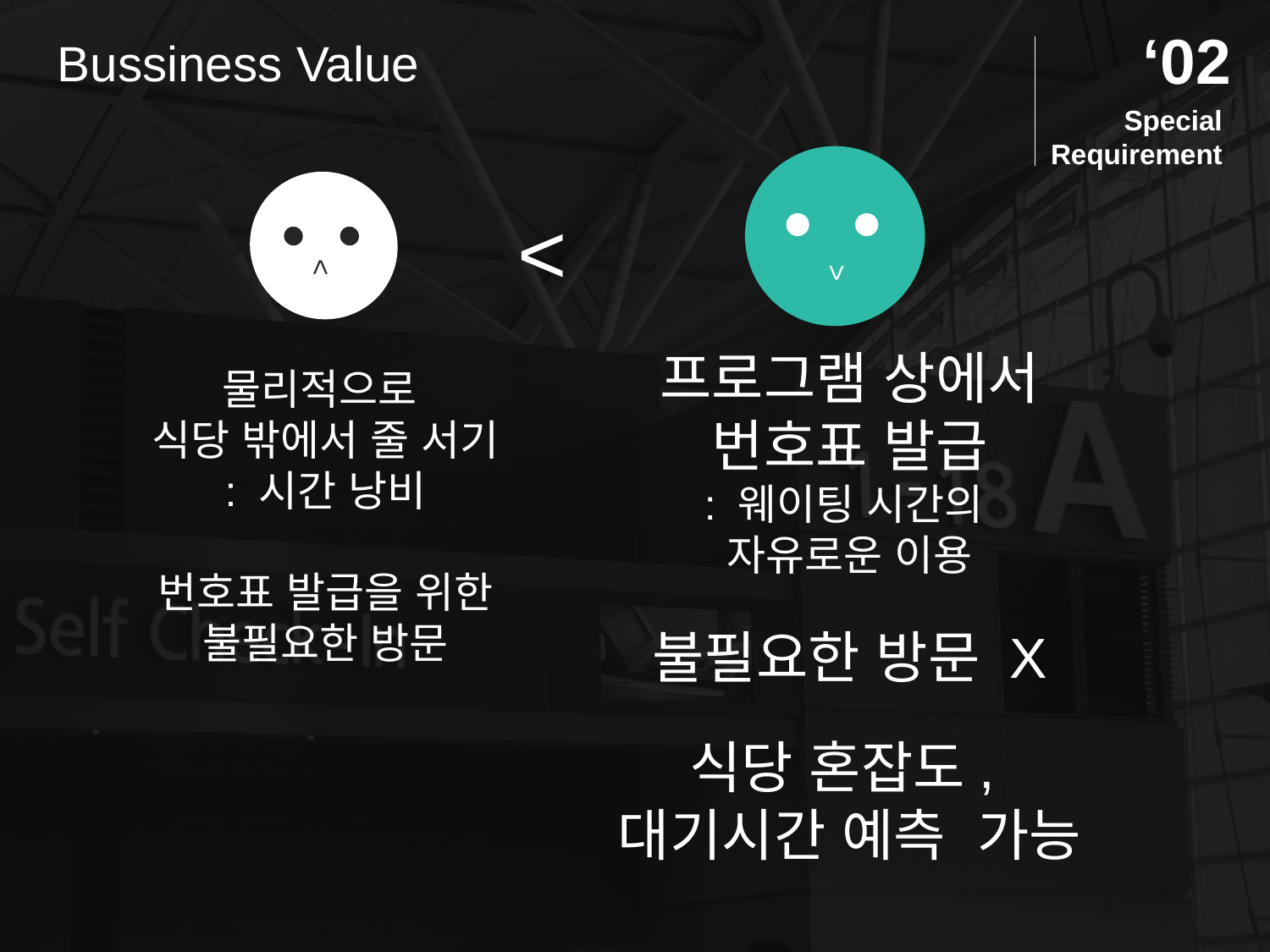

‘02
Bussiness Value
Special
Requirement

<

<
<
프로그램 상에서
번호표 발급
: 웨이팅 시간의
자유로운 이용

불필요한 방문 X

식당 혼잡도,
대기시간 예측  가능
물리적으로
식당 밖에서 줄 서기
: 시간 낭비

번호표 발급을 위한
불필요한 방문